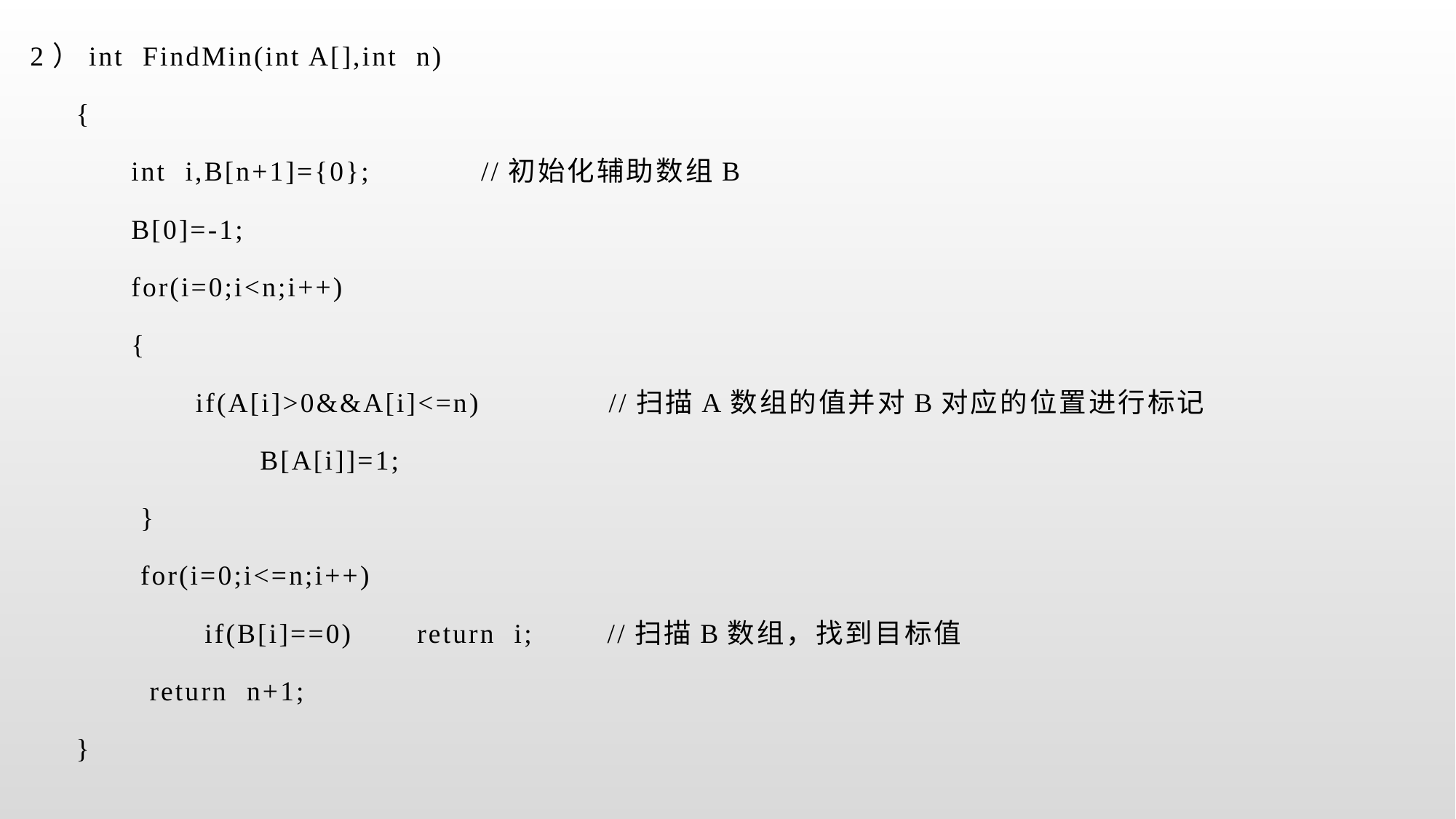

2）int  FindMin(int A[],int  n)
     {
           int  i,B[n+1]={0};            //初始化辅助数组B
           B[0]=-1;
           for(i=0;i<n;i++)
           {
                  if(A[i]>0&&A[i]<=n)              //扫描A数组的值并对B对应的位置进行标记
                         B[A[i]]=1;
            }
            for(i=0;i<=n;i++)
                   if(B[i]==0)       return  i;        //扫描B数组，找到目标值
             return  n+1;
     }